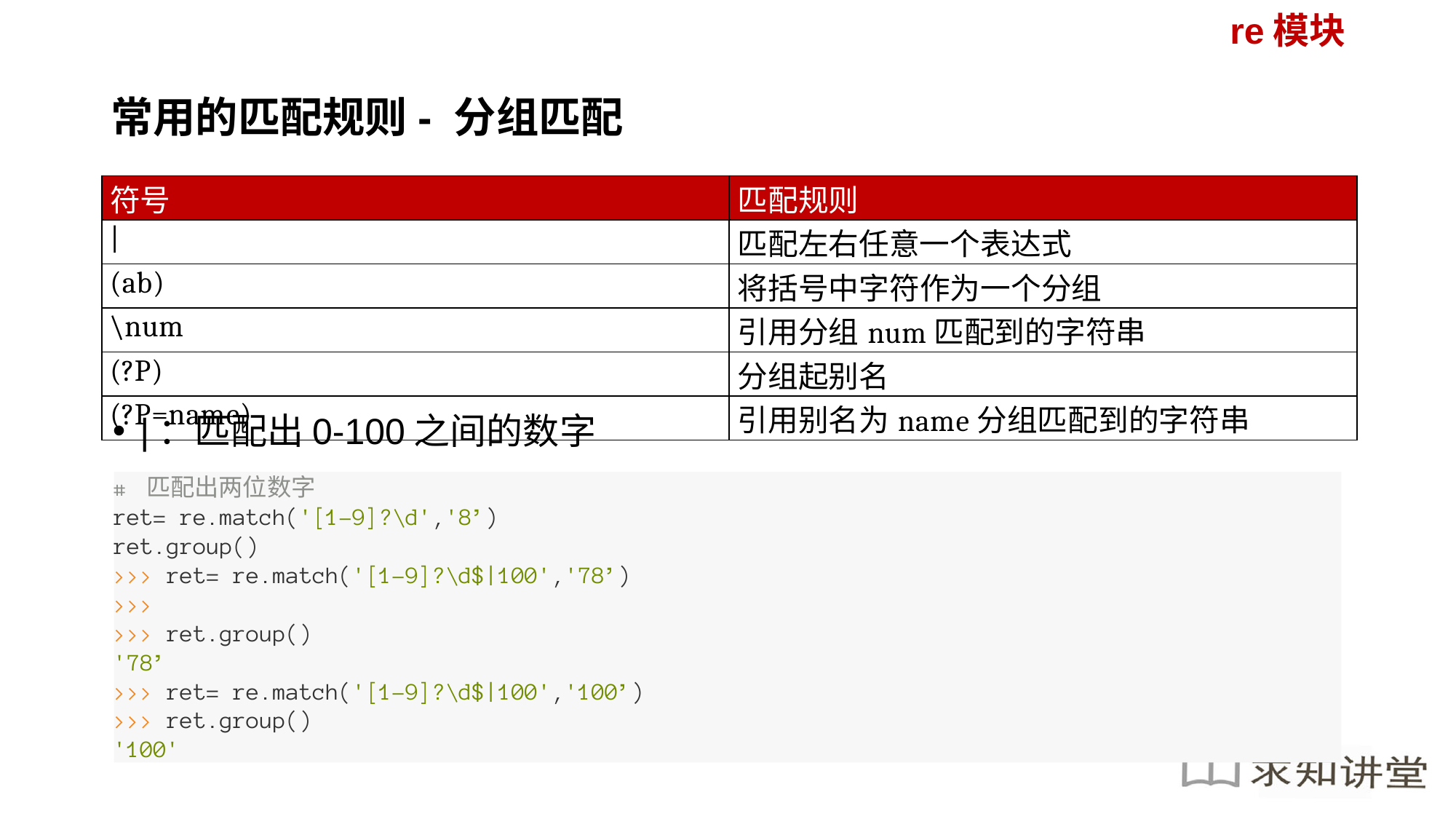

re模块
# 常用的匹配规则- 分组匹配
| 符号 | 匹配规则 |
| --- | --- |
| | | 匹配左右任意一个表达式 |
| (ab) | 将括号中字符作为一个分组 |
| \num | 引用分组num匹配到的字符串 |
| (?P) | 分组起别名 |
| (?P=name) | 引用别名为name分组匹配到的字符串 |

|：匹配出0-100之间的数字

# 匹配出两位数字
ret= re.match('[1-9]?\d','8’)
ret.group()
>>> ret= re.match('[1-9]?\d$|100','78’)
>>>
>>> ret.group()
'78’
>>> ret= re.match('[1-9]?\d$|100','100’)
>>> ret.group()
'100'